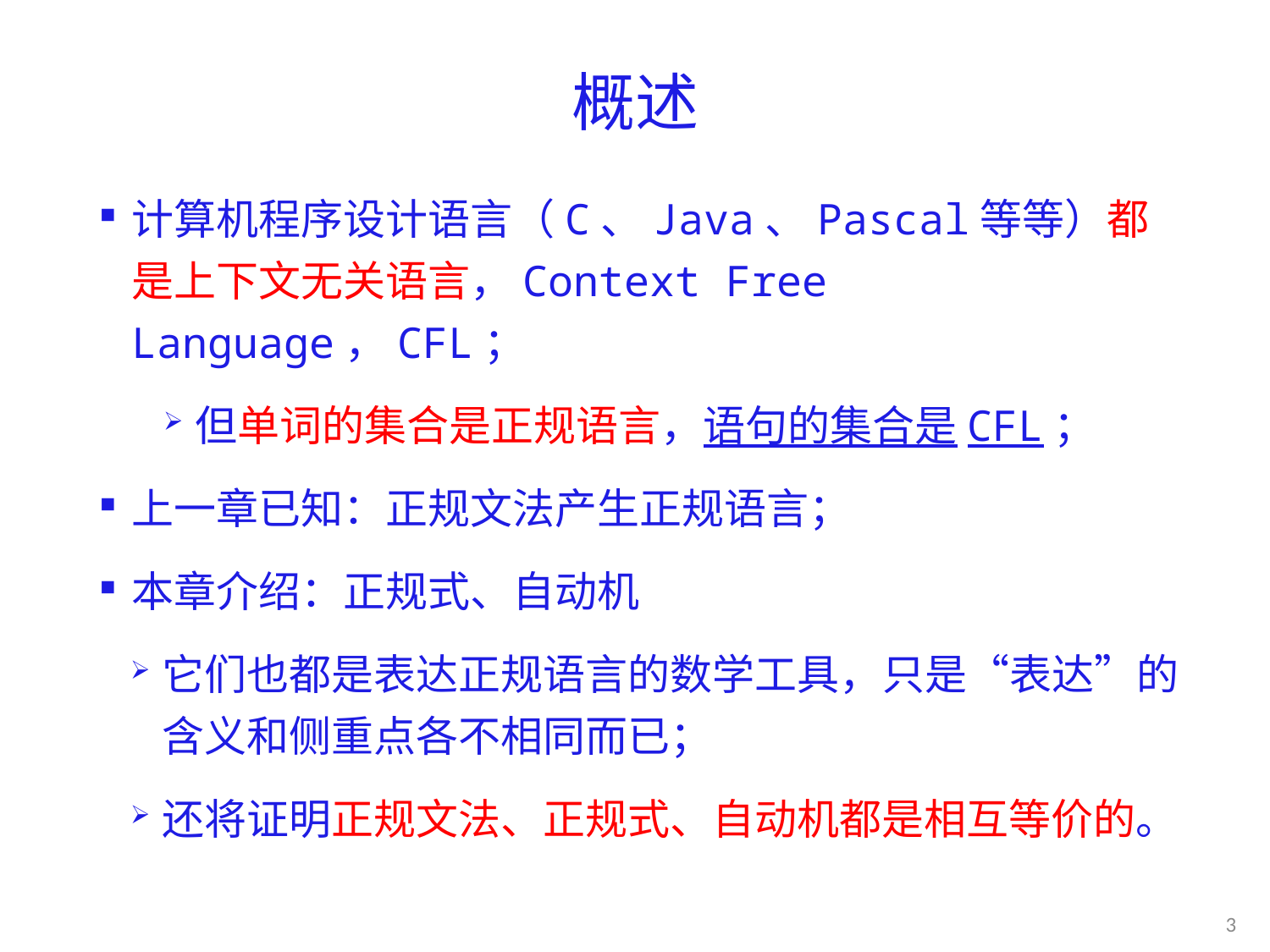

# 概述
计算机程序设计语言（C、Java、Pascal等等）都是上下文无关语言，Context Free Language，CFL；
但单词的集合是正规语言，语句的集合是CFL；
上一章已知：正规文法产生正规语言；
本章介绍：正规式、自动机
它们也都是表达正规语言的数学工具，只是“表达”的含义和侧重点各不相同而已；
还将证明正规文法、正规式、自动机都是相互等价的。
3